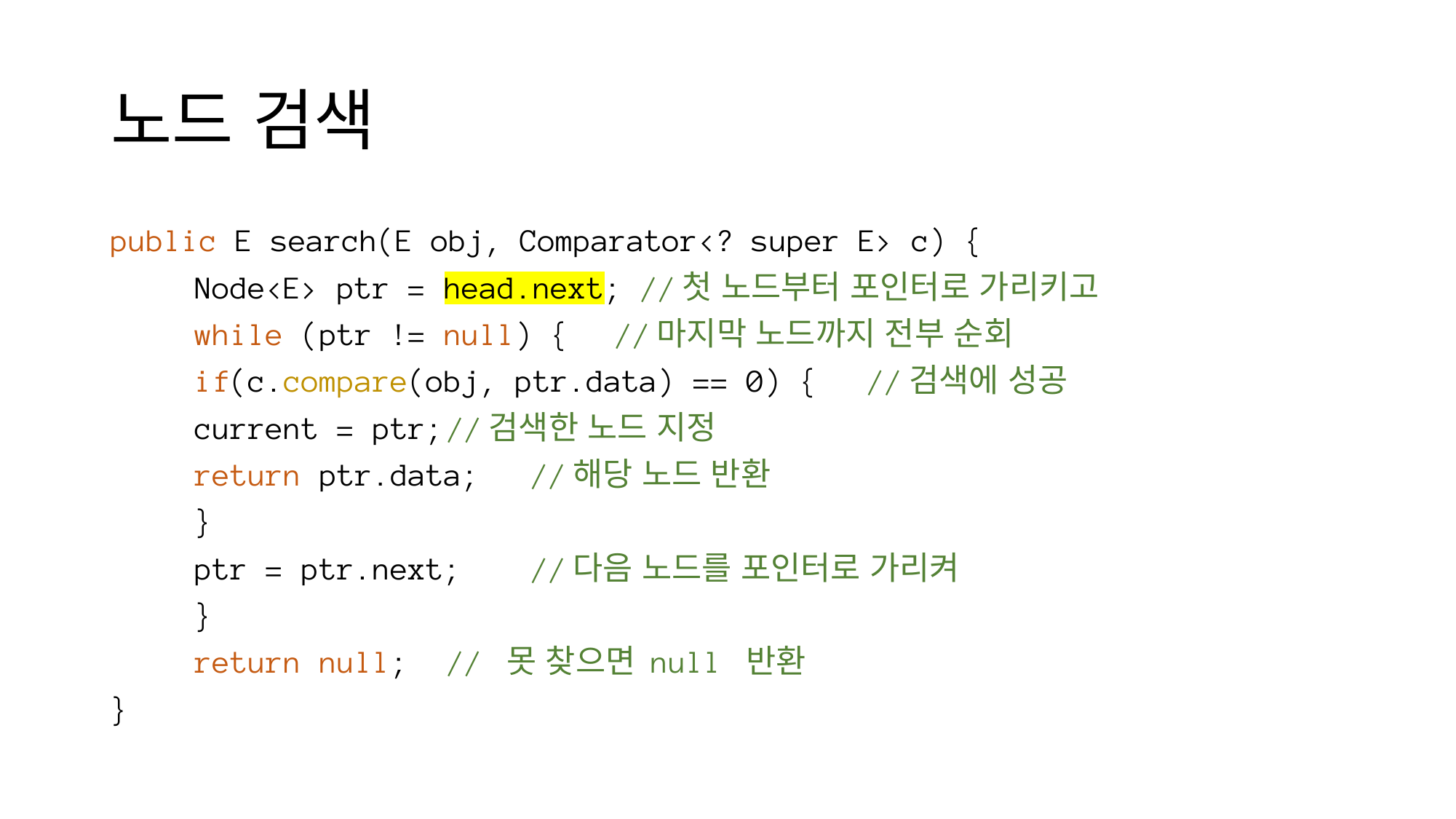

# 노드 검색
public E search(E obj, Comparator<? super E> c) {
	Node<E> ptr = head.next; //첫 노드부터 포인터로 가리키고
	while (ptr != null) {	//마지막 노드까지 전부 순회
		if(c.compare(obj, ptr.data) == 0) {	//검색에 성공
			current = ptr;	//검색한 노드 지정
			return ptr.data;	//해당 노드 반환
		}
		ptr = ptr.next;	//다음 노드를 포인터로 가리켜
	}
	return null;	// 못 찾으면 null 반환
}